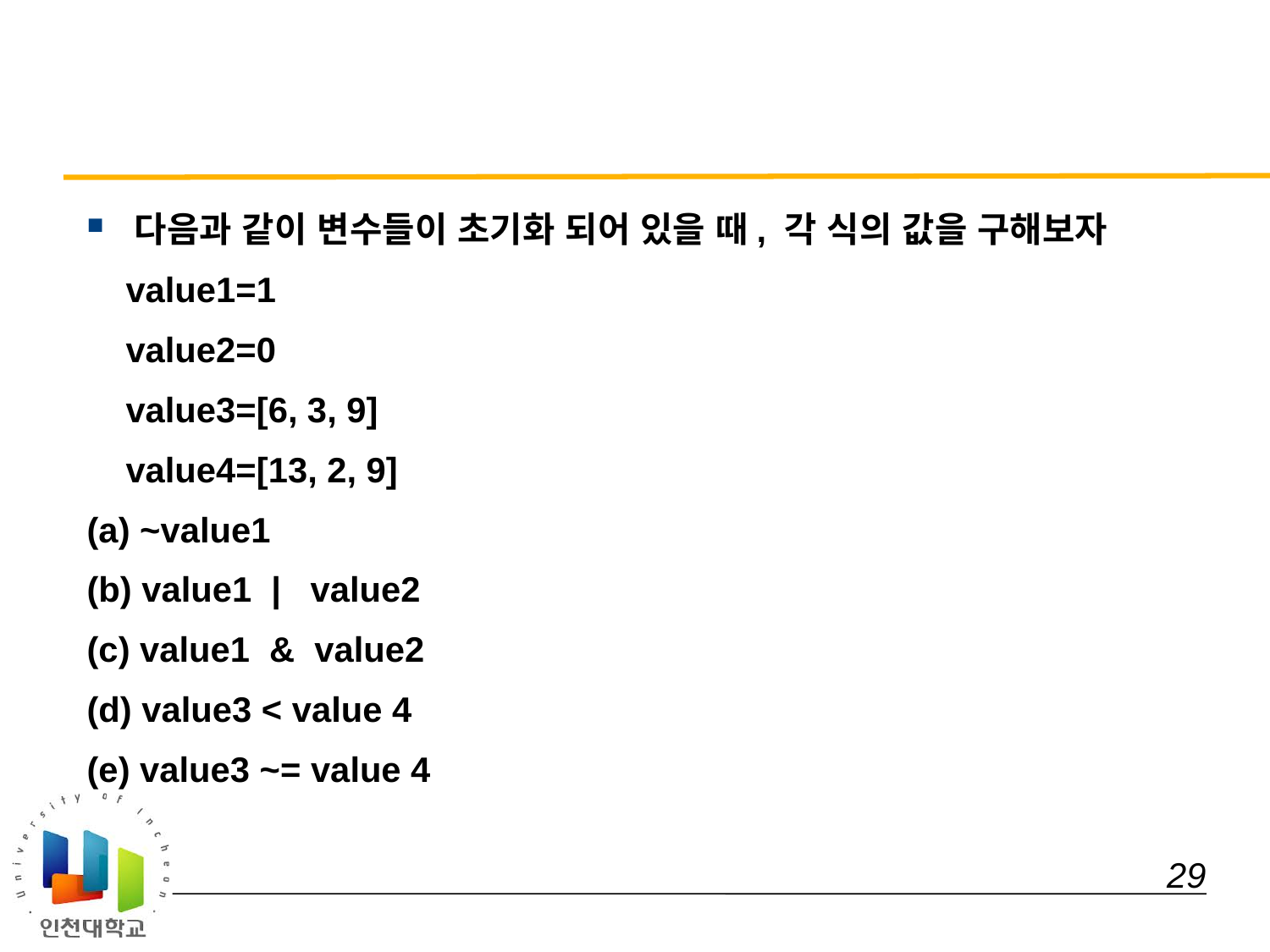

#
다음과 같이 변수들이 초기화 되어 있을 때, 각 식의 값을 구해보자
    value1=1
    value2=0
    value3=[6, 3, 9]
    value4=[13, 2, 9]
(a) ~value1
(b) value1  |   value2
(c) value1  &  value2
(d) value3 < value 4
(e) value3 ~= value 4
 29